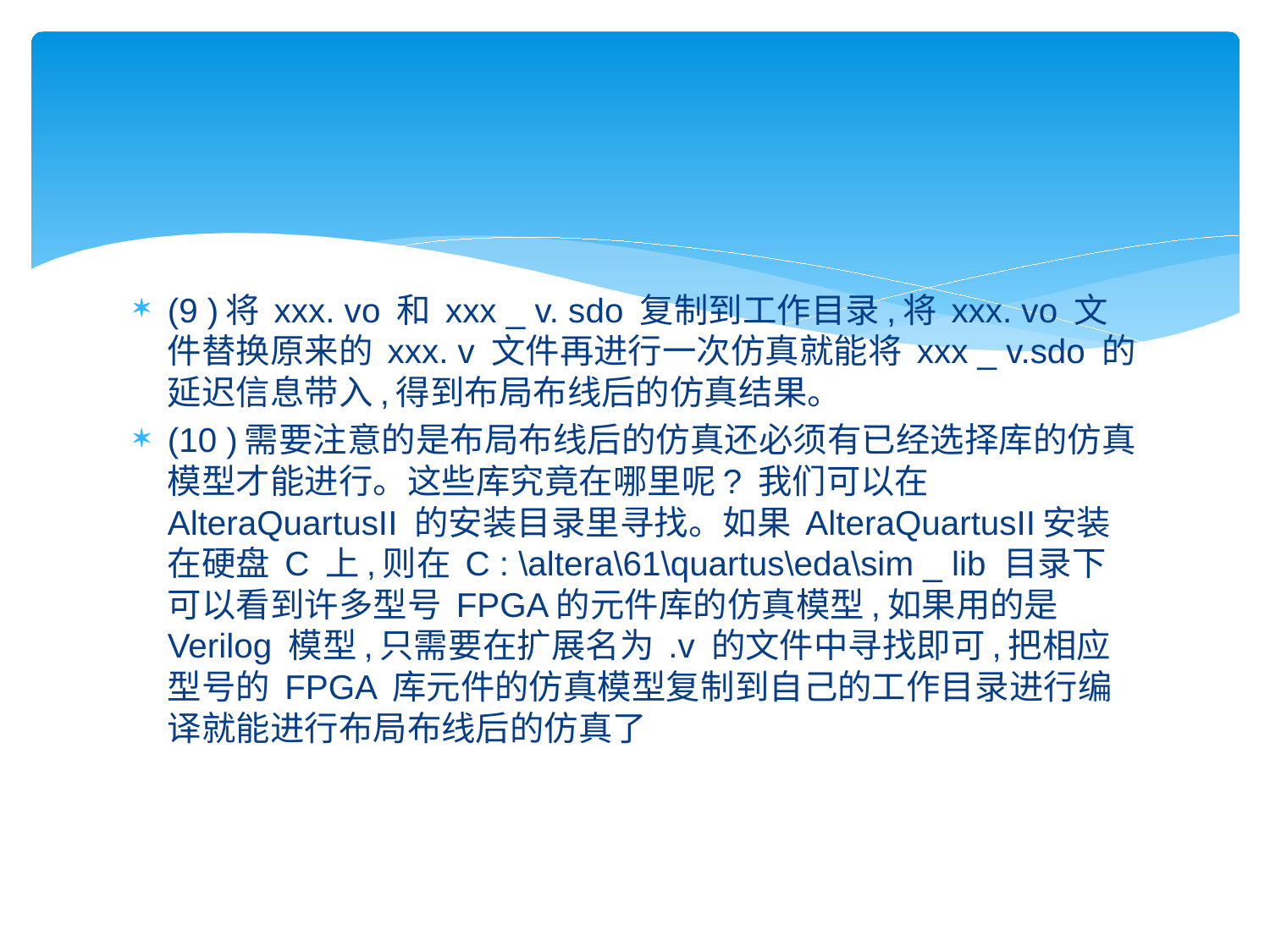

#
(9 )将 xxx. vo 和 xxx _ v. sdo 复制到工作目录,将 xxx. vo 文件替换原来的 xxx. v 文件再进行一次仿真就能将 xxx _ v.sdo 的延迟信息带入,得到布局布线后的仿真结果。
(10 )需要注意的是布局布线后的仿真还必须有已经选择库的仿真模型才能进行。这些库究竟在哪里呢? 我们可以在 AlteraQuartusII 的安装目录里寻找。如果 AlteraQuartusII安装在硬盘 C 上,则在 C : \altera\61\quartus\eda\sim _ lib 目录下可以看到许多型号 FPGA的元件库的仿真模型,如果用的是 Verilog 模型,只需要在扩展名为 .v 的文件中寻找即可,把相应型号的 FPGA 库元件的仿真模型复制到自己的工作目录进行编译就能进行布局布线后的仿真了